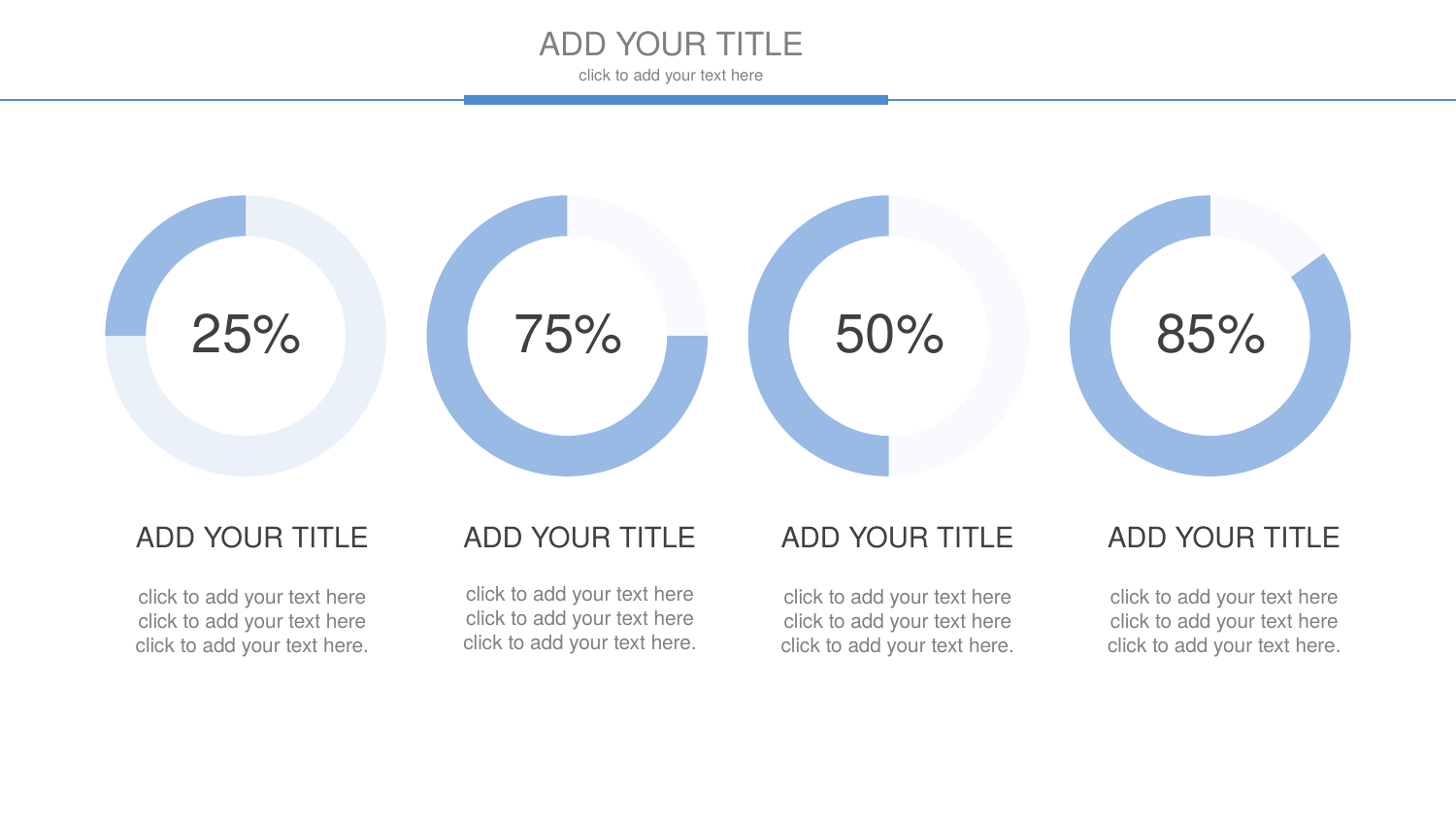

### Chart

| Category | 销售额 |
|---|---|
| 第一季度 | 75.0 |
| 第二季度 | 25.0 |

### Chart

| Category | 销售额 |
|---|---|
| 第一季度 | 25.0 |
| 第二季度 | 75.0 |

### Chart

| Category | 销售额 |
|---|---|
| 第一季度 | 50.0 |
| 第二季度 | 50.0 |

### Chart

| Category | 销售额 |
|---|---|
| 第一季度 | 15.0 |
| 第二季度 | 85.0 |
25%
75%
50%
85%
ADD YOUR TITLE
ADD YOUR TITLE
ADD YOUR TITLE
ADD YOUR TITLE
click to add your text here click to add your text here click to add your text here.
click to add your text here click to add your text here click to add your text here.
click to add your text here click to add your text here click to add your text here.
click to add your text here click to add your text here click to add your text here.